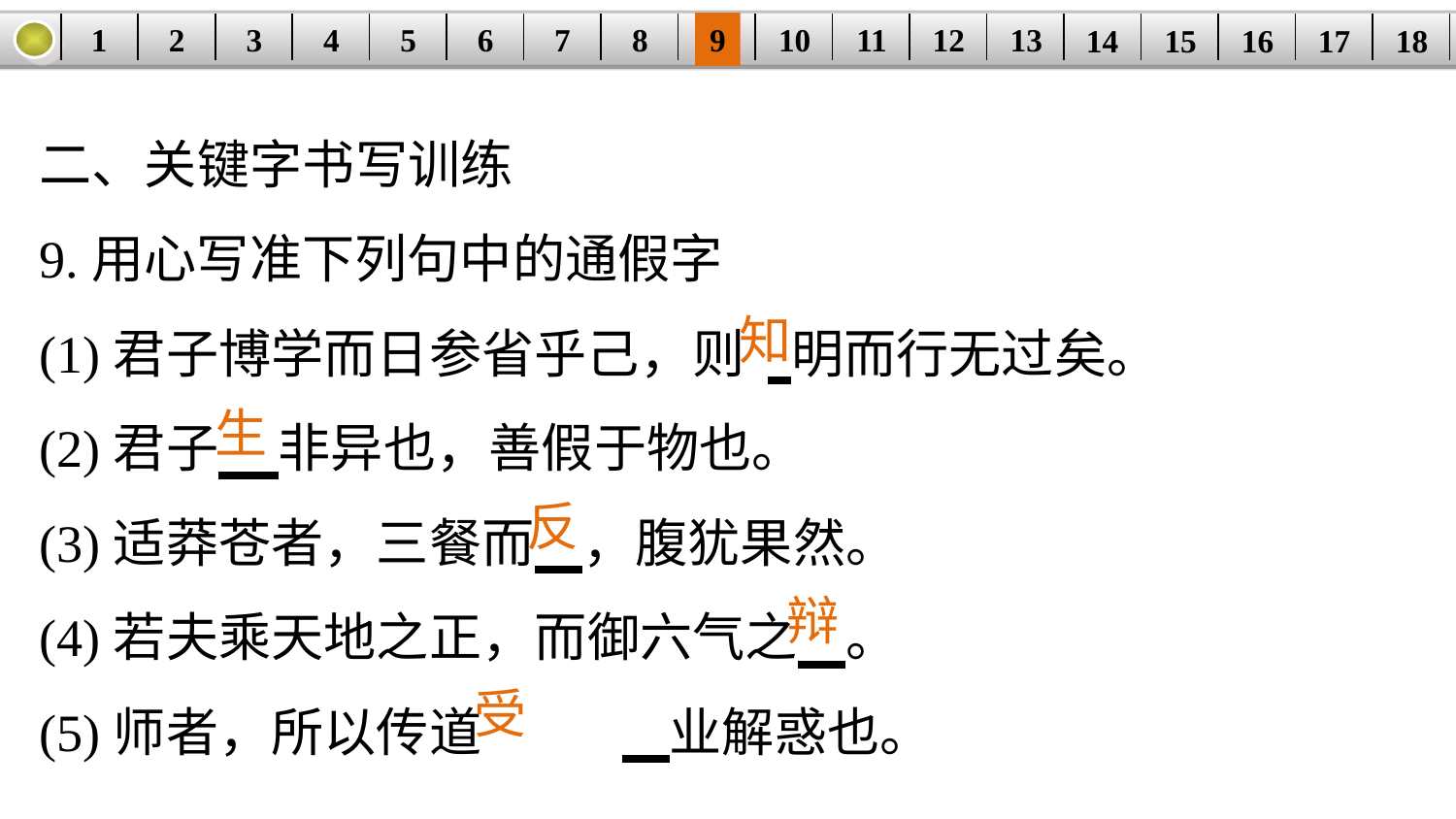

1
2
3
4
5
6
7
8
9
10
11
12
13
14
15
16
17
18
|  |  |  |  |  |  |  |  |  |  |  |  |  |  |  |  |  |  |
| --- | --- | --- | --- | --- | --- | --- | --- | --- | --- | --- | --- | --- | --- | --- | --- | --- | --- |

二、关键字书写训练
9.用心写准下列句中的通假字
(1)君子博学而日参省乎己，则	  明而行无过矣。
(2)君子     非异也，善假于物也。
(3)适莽苍者，三餐而    ，腹犹果然。
(4)若夫乘天地之正，而御六气之    。
(5)师者，所以传道	    业解惑也。
知
生
反
辩
受